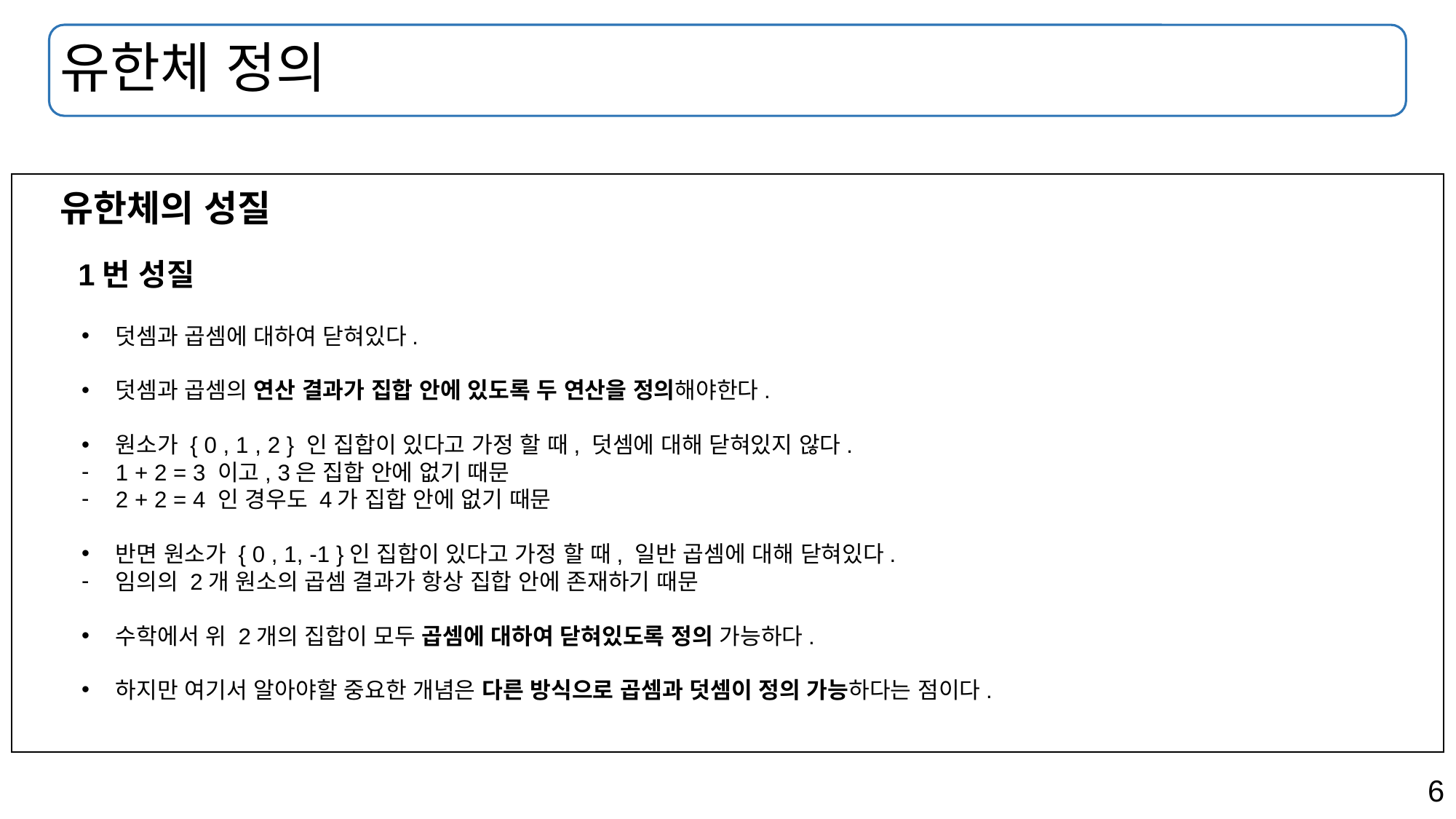

# 유한체 정의

유한체의 성질
1번 성질
덧셈과 곱셈에 대하여 닫혀있다.

덧셈과 곱셈의 연산 결과가 집합 안에 있도록 두 연산을 정의해야한다.

원소가 { 0 , 1 , 2 } 인 집합이 있다고 가정 할 때, 덧셈에 대해 닫혀있지 않다.
1 + 2 = 3 이고, 3은 집합 안에 없기 때문
2 + 2 = 4 인 경우도 4가 집합 안에 없기 때문

반면 원소가 { 0 , 1, -1 }인 집합이 있다고 가정 할 때, 일반 곱셈에 대해 닫혀있다.
임의의 2개 원소의 곱셈 결과가 항상 집합 안에 존재하기 때문

수학에서 위 2개의 집합이 모두 곱셈에 대하여 닫혀있도록 정의 가능하다.

하지만 여기서 알아야할 중요한 개념은 다른 방식으로 곱셈과 덧셈이 정의 가능하다는 점이다.